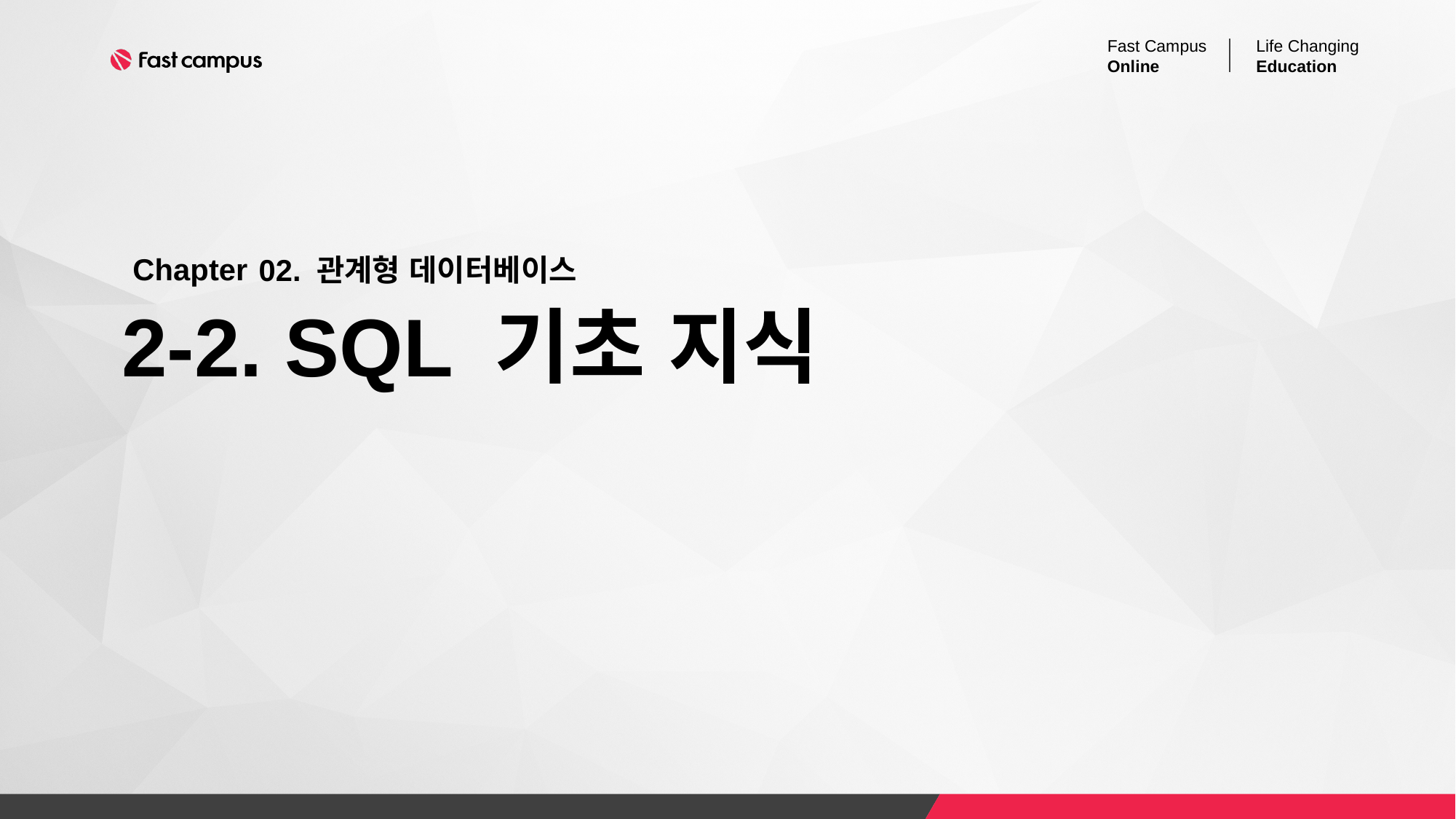

02. 관계형 데이터베이스
# 2-2. SQL 기초 지식